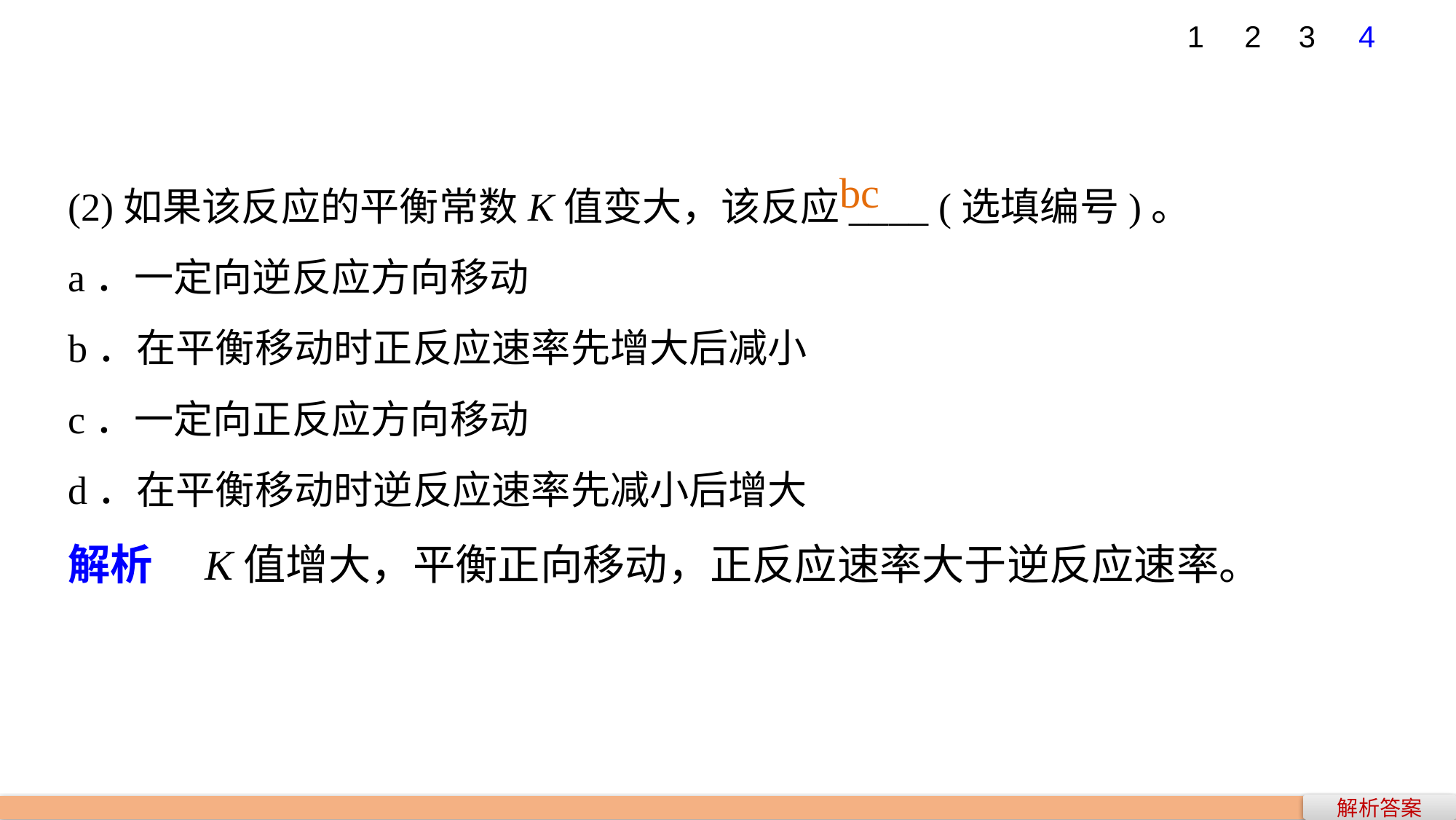

1
2
3
4
(2)如果该反应的平衡常数K值变大，该反应____ (选填编号)。
a．一定向逆反应方向移动
b．在平衡移动时正反应速率先增大后减小
c．一定向正反应方向移动
d．在平衡移动时逆反应速率先减小后增大
解析　K值增大，平衡正向移动，正反应速率大于逆反应速率。
bc
解析答案